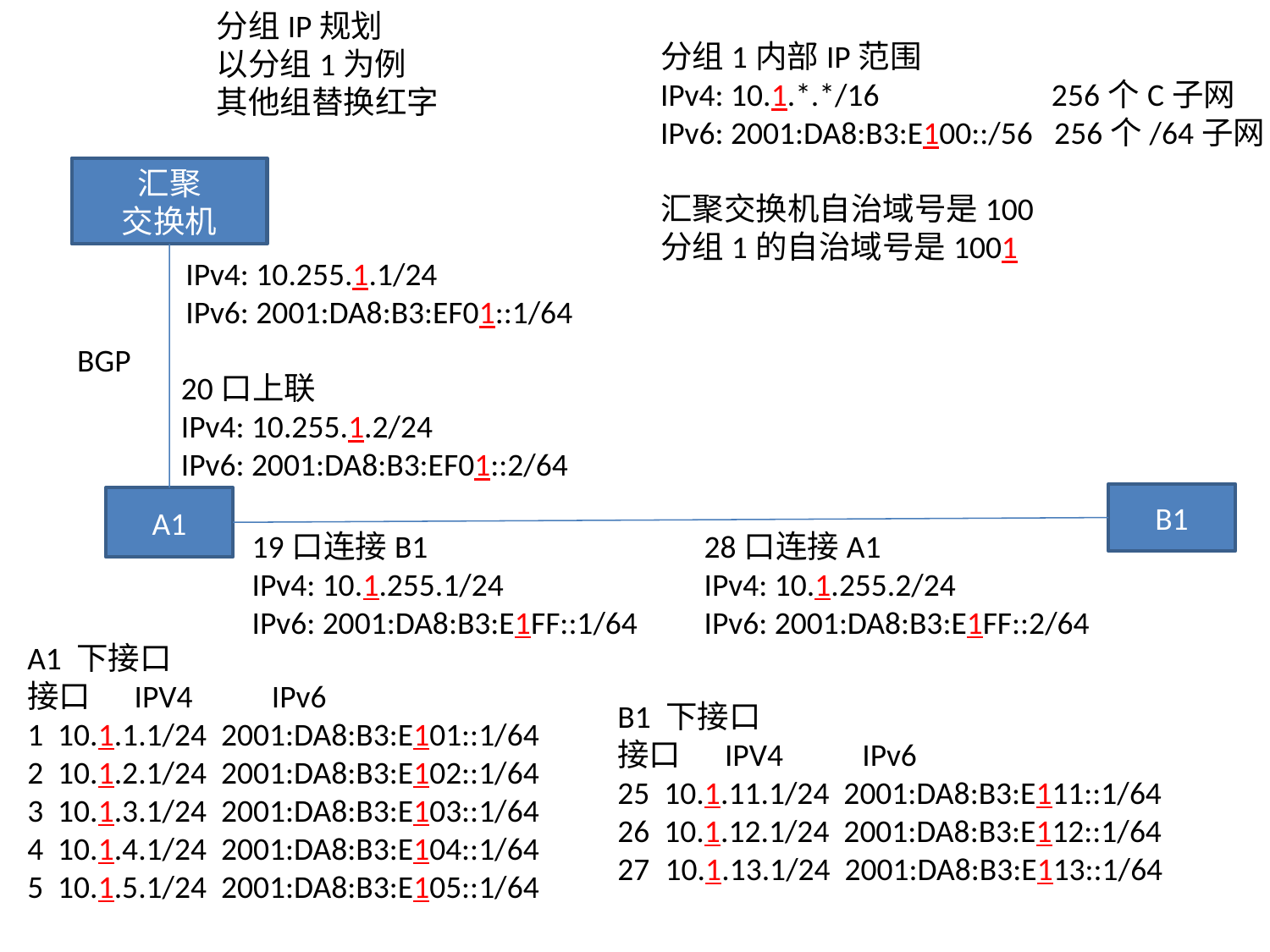

分组IP规划
以分组1为例
其他组替换红字
分组1内部IP范围
IPv4: 10.1.*.*/16                        256个C子网
IPv6: 2001:DA8:B3:E100::/56   256个/64子网

汇聚交换机自治域号是100
分组1的自治域号是1001
汇聚
交换机
IPv4: 10.255.1.1/24
IPv6: 2001:DA8:B3:EF01::1/64
BGP
20口上联
IPv4: 10.255.1.2/24
IPv6: 2001:DA8:B3:EF01::2/64
B1
A1
28口连接A1
IPv4: 10.1.255.2/24
IPv6: 2001:DA8:B3:E1FF::2/64
19口连接B1
IPv4: 10.1.255.1/24
IPv6: 2001:DA8:B3:E1FF::1/64
A1 下接口
接口     IPV4           IPv6
1  10.1.1.1/24  2001:DA8:B3:E101::1/64
2  10.1.2.1/24  2001:DA8:B3:E102::1/64
3  10.1.3.1/24  2001:DA8:B3:E103::1/64
4  10.1.4.1/24  2001:DA8:B3:E104::1/64
5  10.1.5.1/24  2001:DA8:B3:E105::1/64

B1 下接口
接口     IPV4           IPv6
25  10.1.11.1/24  2001:DA8:B3:E111::1/64
26  10.1.12.1/24  2001:DA8:B3:E112::1/64
10.1.13.1/24  2001:DA8:B3:E113::1/64